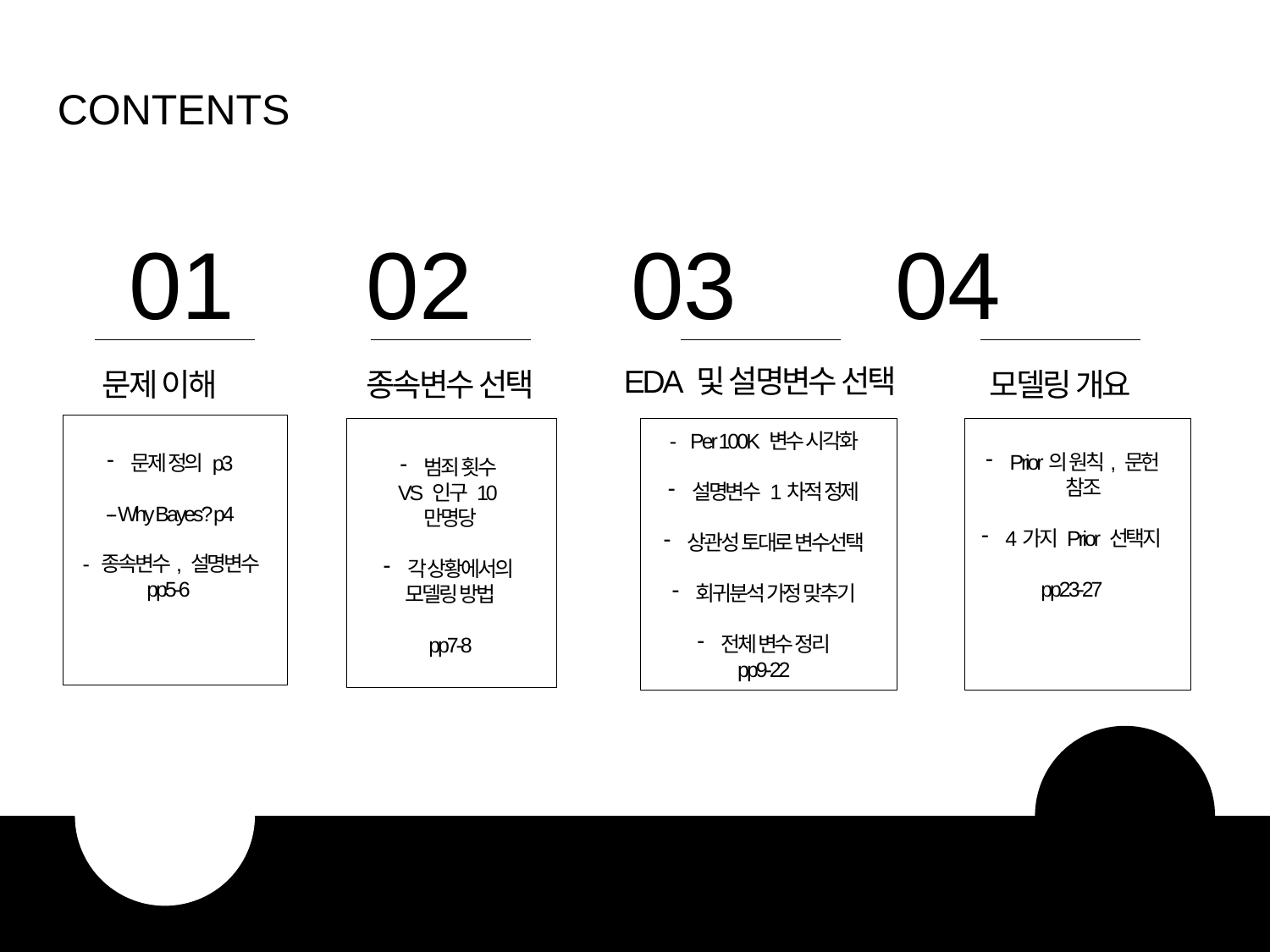

CONTENTS
 01     02      03      04
EDA 및 설명변수 선택
종속변수 선택
모델링 개요
문제 이해

-     Per 100K 변수 시각화

설명변수 1차적 정제

상관성 토대로 변수선택

회귀분석 가정 맞추기

전체 변수 정리
pp9-22
Prior의 원칙, 문헌 참조

4가지 Prior 선택지

pp23-27

문제 정의 p3

-- Why Bayes? p4

-  종속변수, 설명변수 pp5-6
범죄 횟수
VS 인구 10만명당

각 상황에서의
모델링 방법

pp7-8